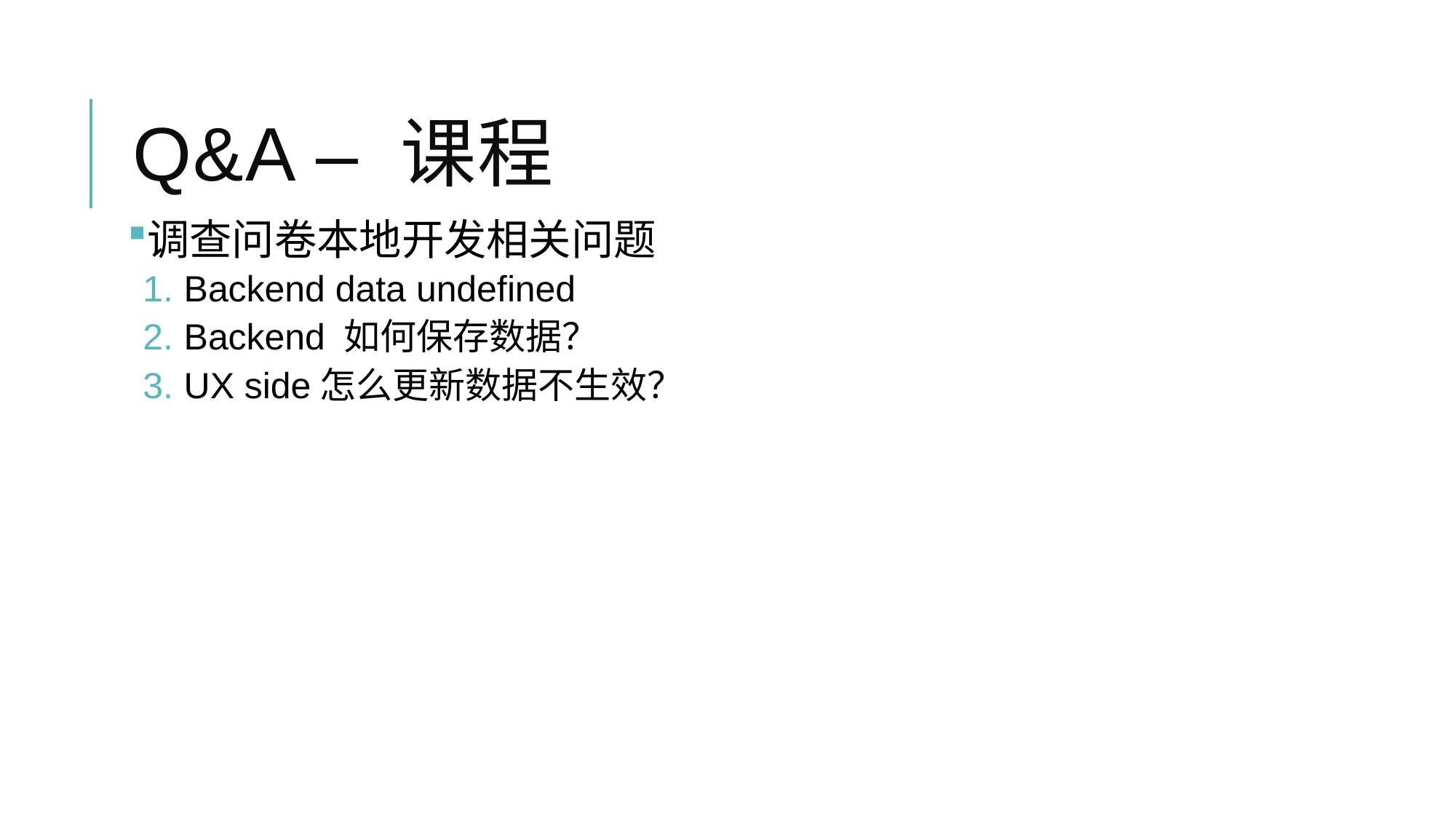

# Q&A – 课程
调查问卷本地开发相关问题
Backend data undefined
Backend 如何保存数据？
UX side怎么更新数据不生效？